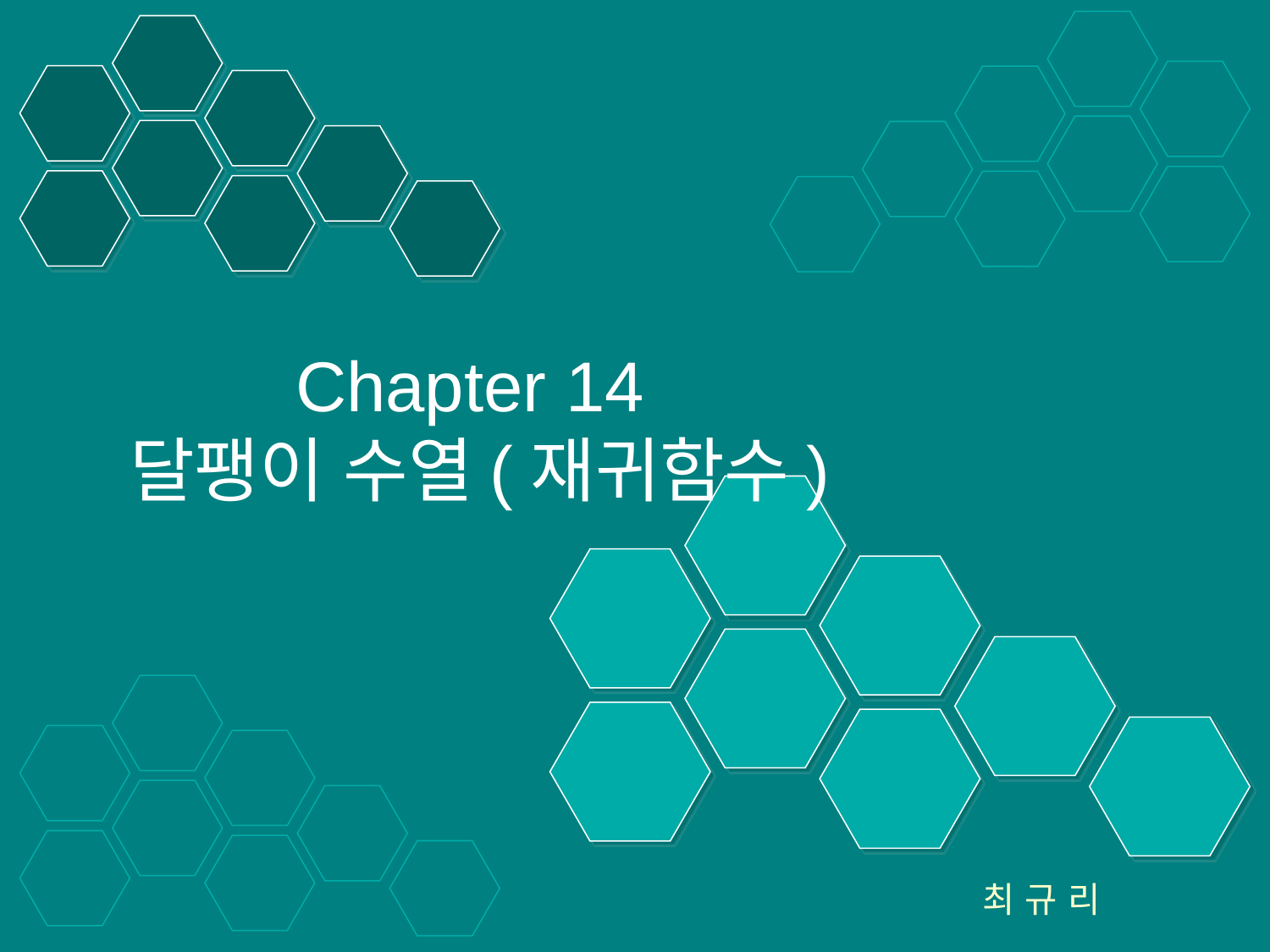

# Chapter 14 달팽이 수열(재귀함수)
최 규 리